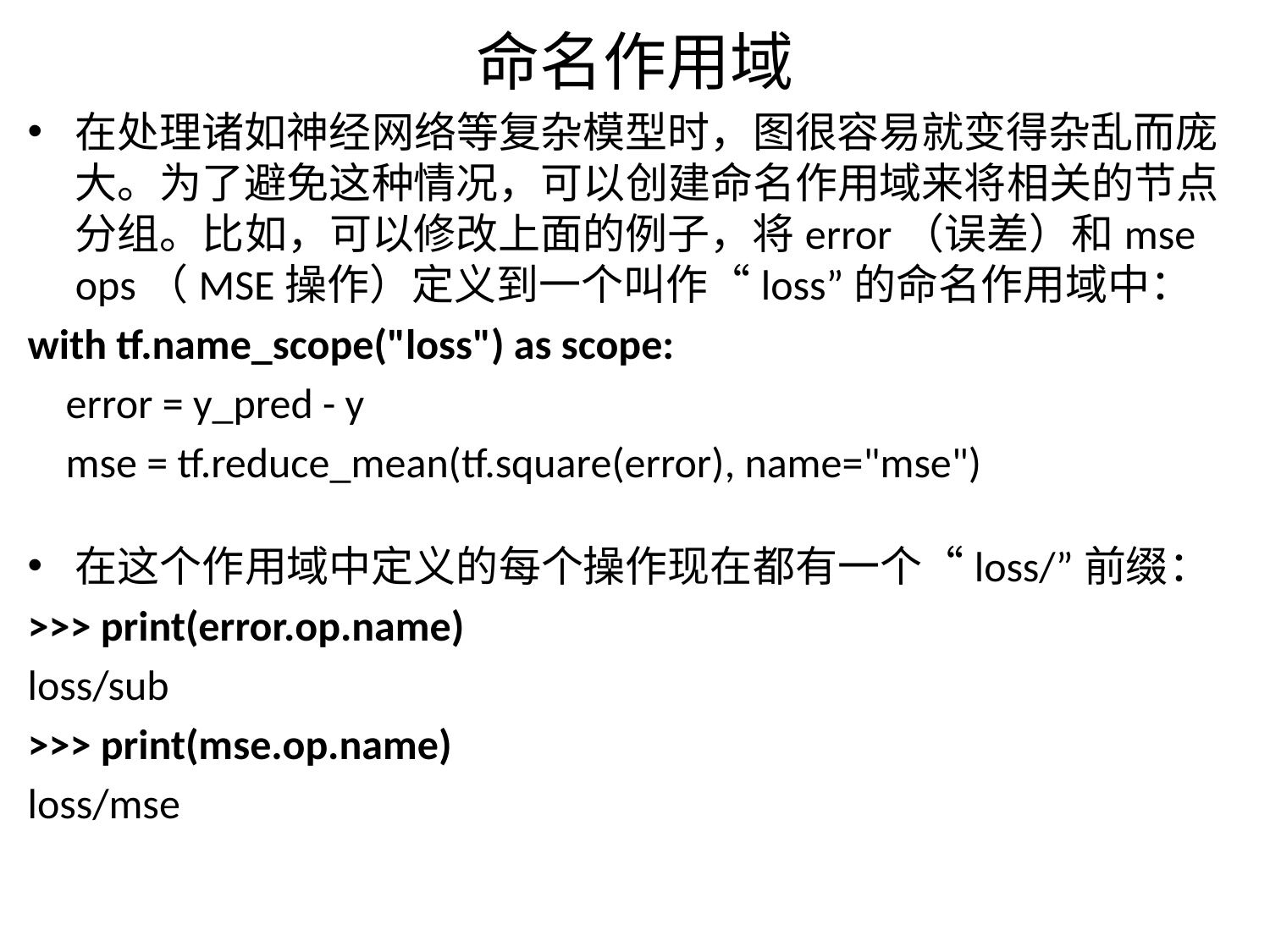

# 命名作用域
在处理诸如神经网络等复杂模型时，图很容易就变得杂乱而庞大。为了避免这种情况，可以创建命名作用域来将相关的节点分组。比如，可以修改上面的例子，将error（误差）和mse ops（MSE操作）定义到一个叫作“loss”的命名作用域中：
with tf.name_scope("loss") as scope:
    error = y_pred - y
    mse = tf.reduce_mean(tf.square(error), name="mse")

在这个作用域中定义的每个操作现在都有一个“loss/”前缀：
>>> print(error.op.name)
loss/sub
>>> print(mse.op.name)
loss/mse